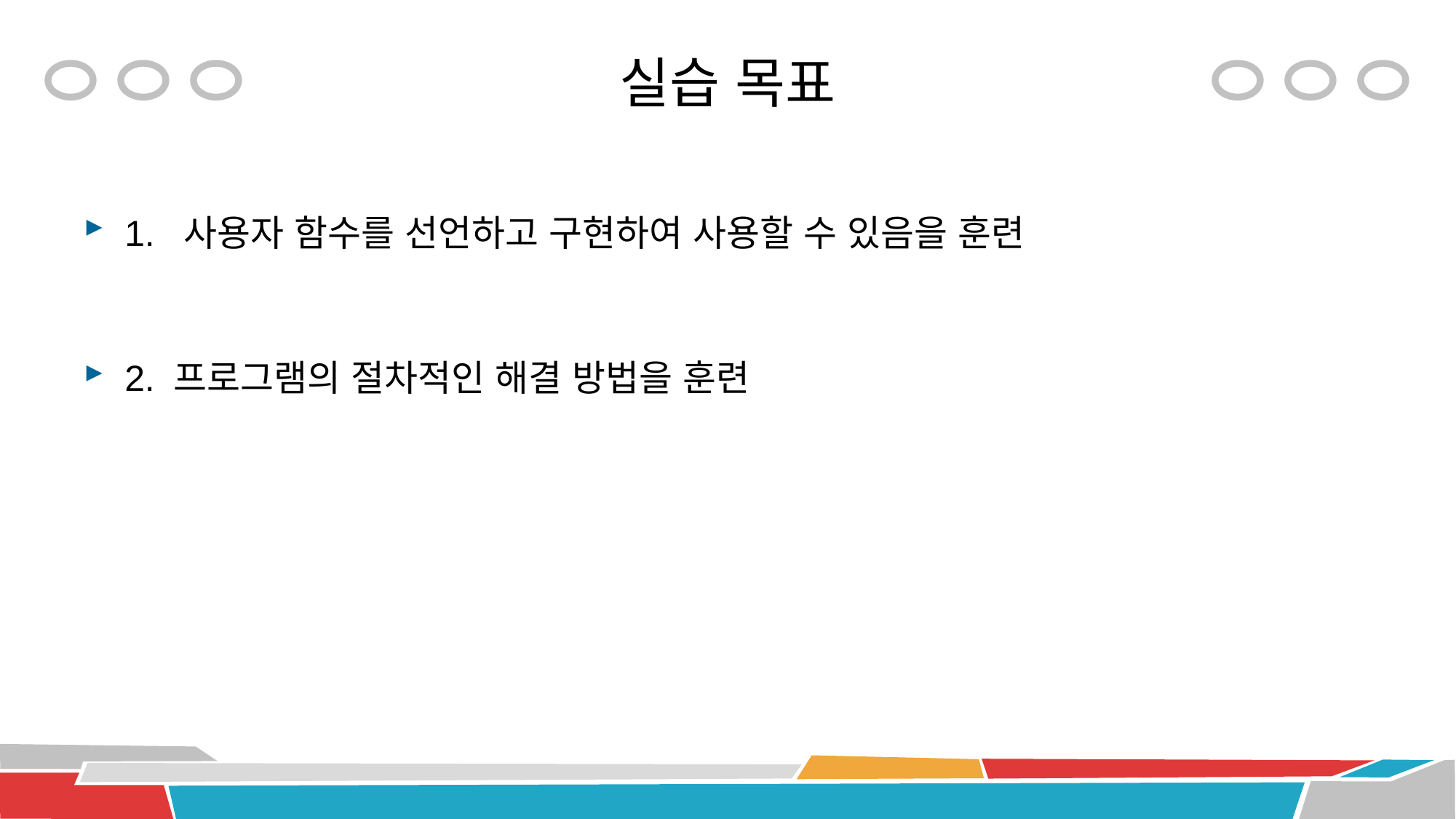

# 실습 목표
1.  사용자 함수를 선언하고 구현하여 사용할 수 있음을 훈련

2. 프로그램의 절차적인 해결 방법을 훈련